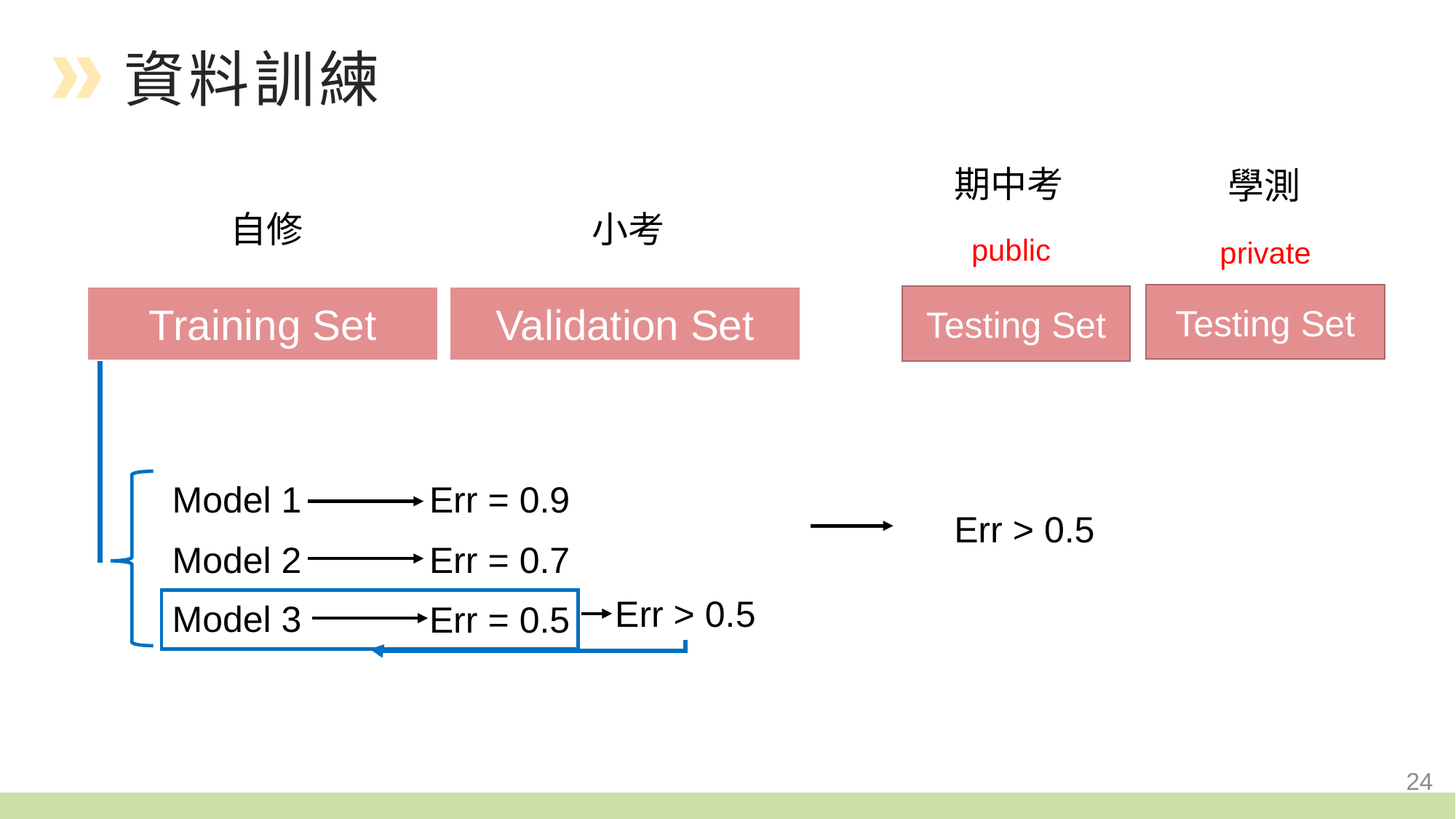

資料訓練

期中考
學測
自修
小考
public
private
Testing Set
Training Set
Validation Set
Testing Set

Err = 0.9
Model 1
Err > 0.5
Err = 0.7
Model 2
Err > 0.5

Model 3
Err = 0.5
24